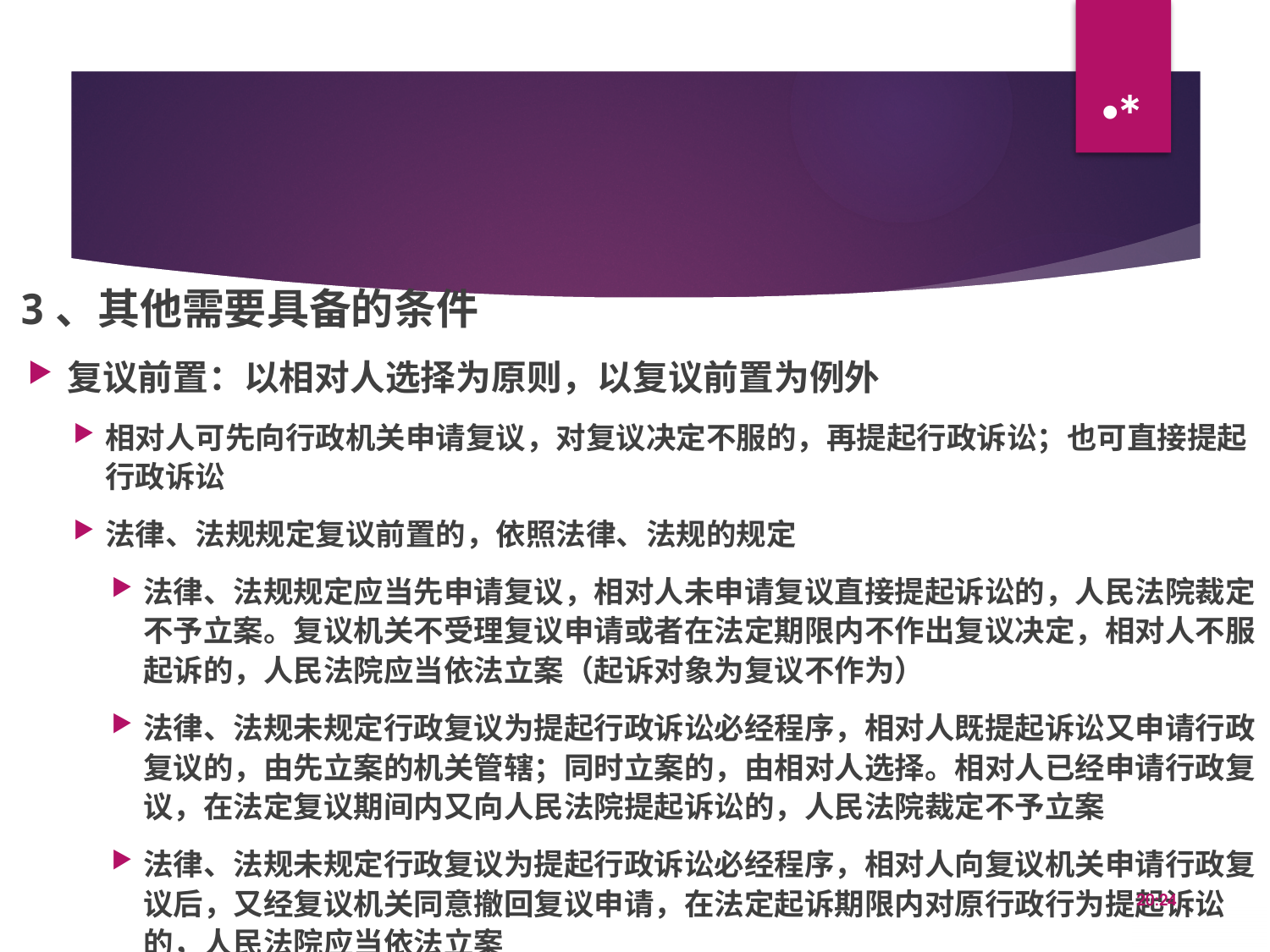

*
#
3、其他需要具备的条件
复议前置：以相对人选择为原则，以复议前置为例外
相对人可先向行政机关申请复议，对复议决定不服的，再提起行政诉讼；也可直接提起行政诉讼
法律、法规规定复议前置的，依照法律、法规的规定
法律、法规规定应当先申请复议，相对人未申请复议直接提起诉讼的，人民法院裁定不予立案。复议机关不受理复议申请或者在法定期限内不作出复议决定，相对人不服起诉的，人民法院应当依法立案（起诉对象为复议不作为）
法律、法规未规定行政复议为提起行政诉讼必经程序，相对人既提起诉讼又申请行政复议的，由先立案的机关管辖；同时立案的，由相对人选择。相对人已经申请行政复议，在法定复议期间内又向人民法院提起诉讼的，人民法院裁定不予立案
法律、法规未规定行政复议为提起行政诉讼必经程序，相对人向复议机关申请行政复议后，又经复议机关同意撤回复议申请，在法定起诉期限内对原行政行为提起诉讼的，人民法院应当依法立案

20:24